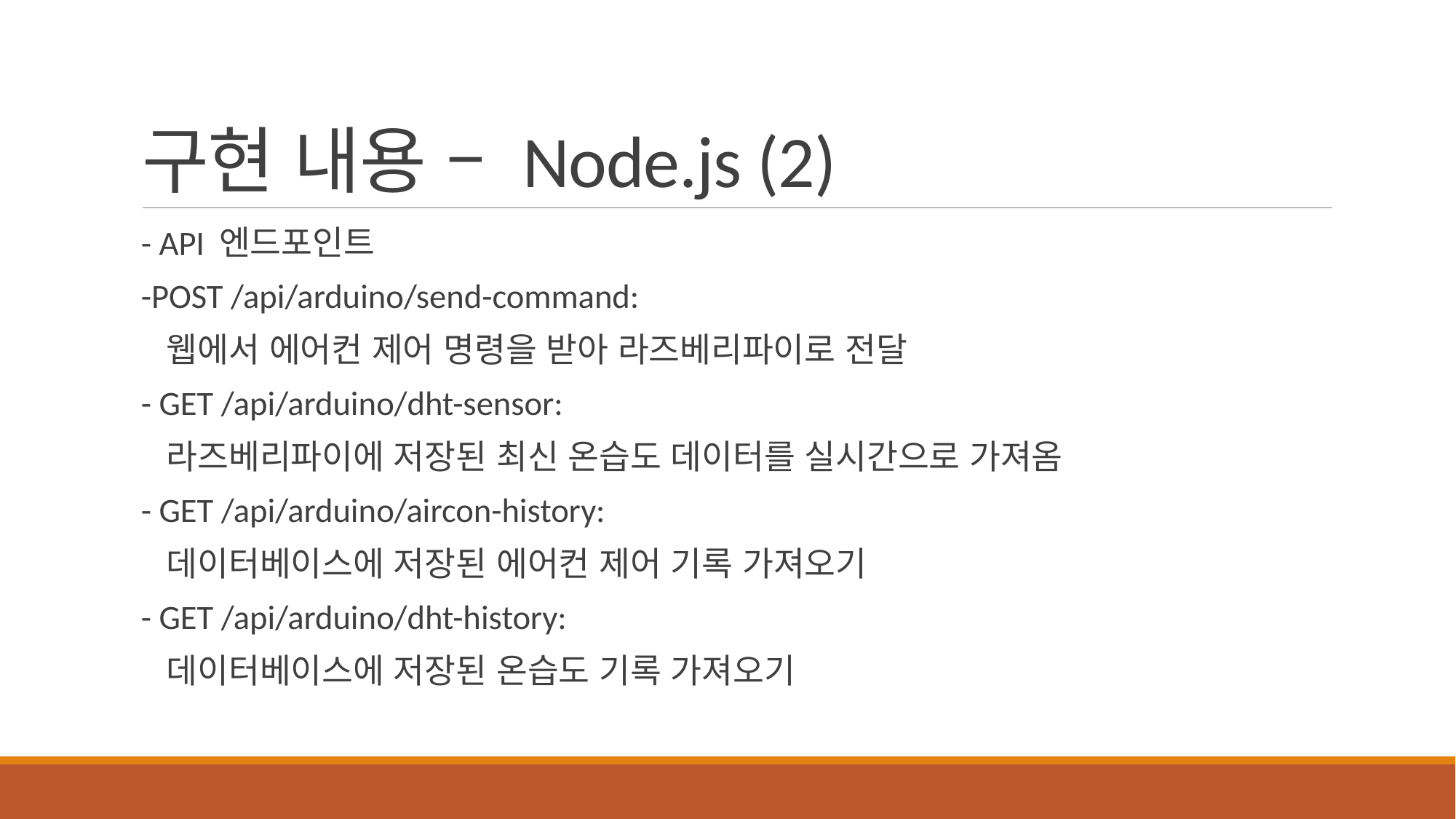

# 구현 내용 – Node.js (2)
- API 엔드포인트
-POST /api/arduino/send-command:
  웹에서 에어컨 제어 명령을 받아 라즈베리파이로 전달
- GET /api/arduino/dht-sensor:
  라즈베리파이에 저장된 최신 온습도 데이터를 실시간으로 가져옴
- GET /api/arduino/aircon-history:
  데이터베이스에 저장된 에어컨 제어 기록 가져오기
- GET /api/arduino/dht-history:
  데이터베이스에 저장된 온습도 기록 가져오기